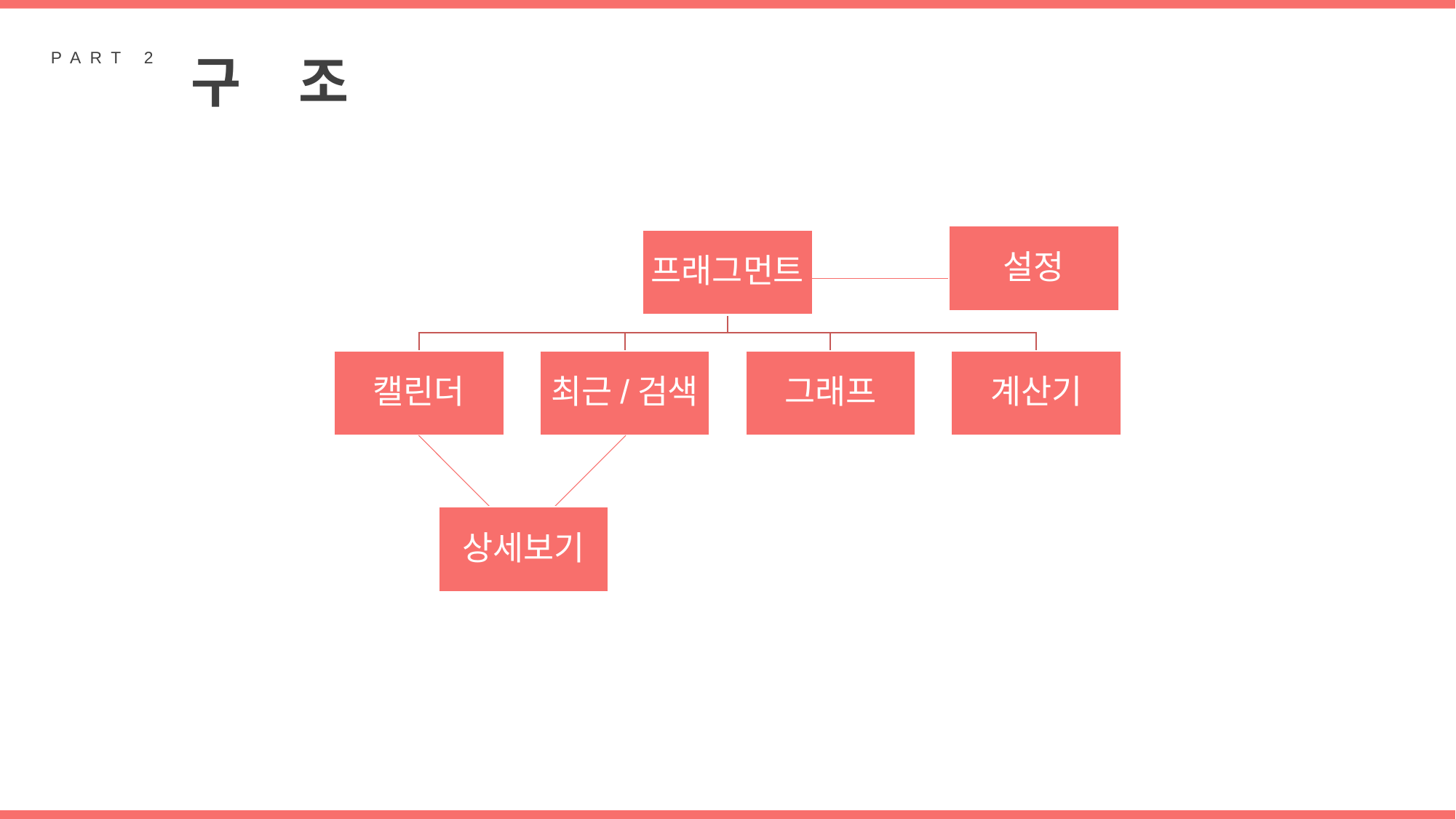

PART 2
구  조
프래그먼트
캘린더
최근/검색
그래프
계산기

설정

상세보기